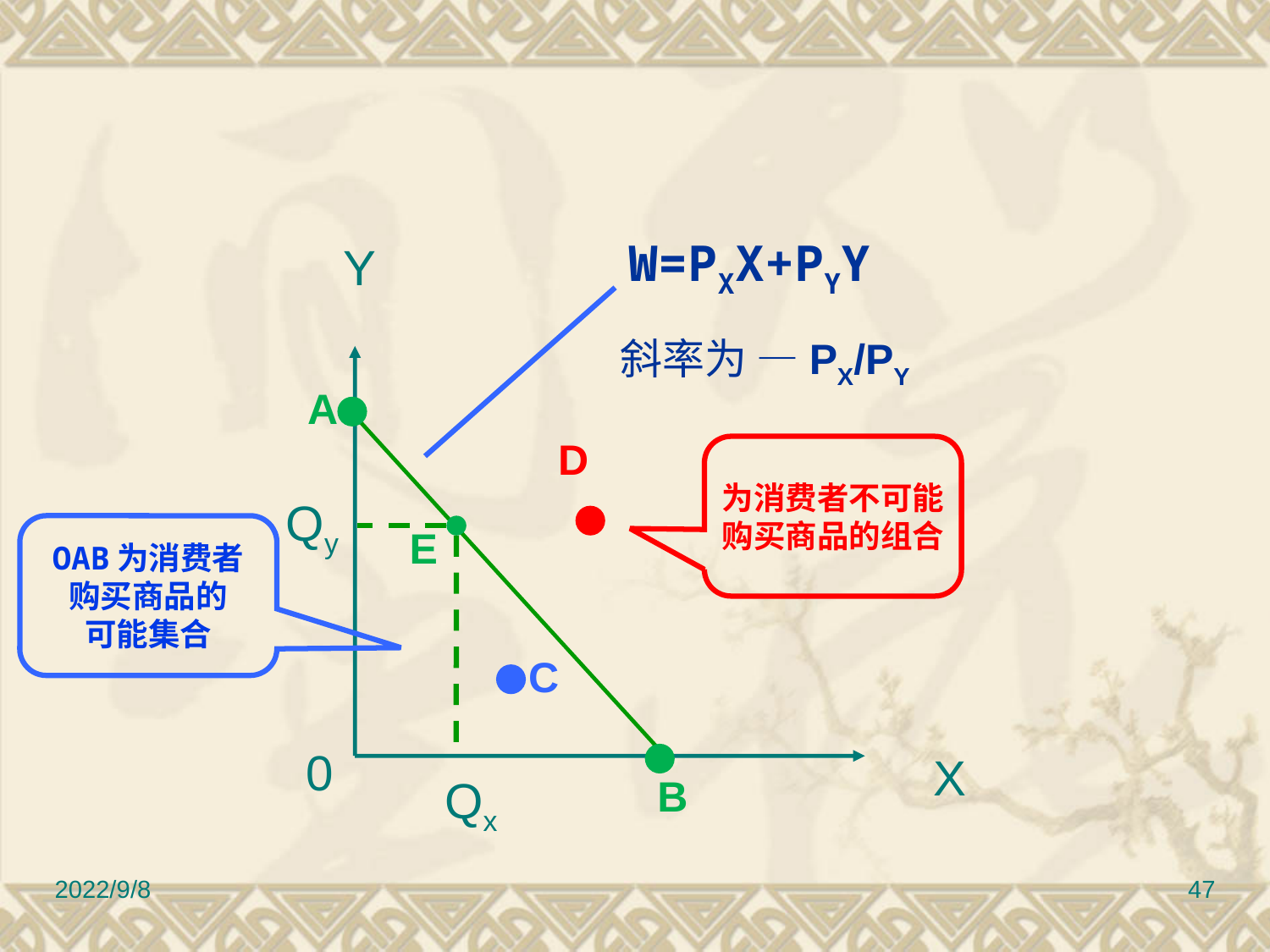

W=PXX+PYY
Y

斜率为 —PX/PY

A

D
为消费者不可能
购买商品的组合
Qy

OAB为消费者
购买商品的
可能集合
E

C

X

0

B
Qx
2022/9/8
47